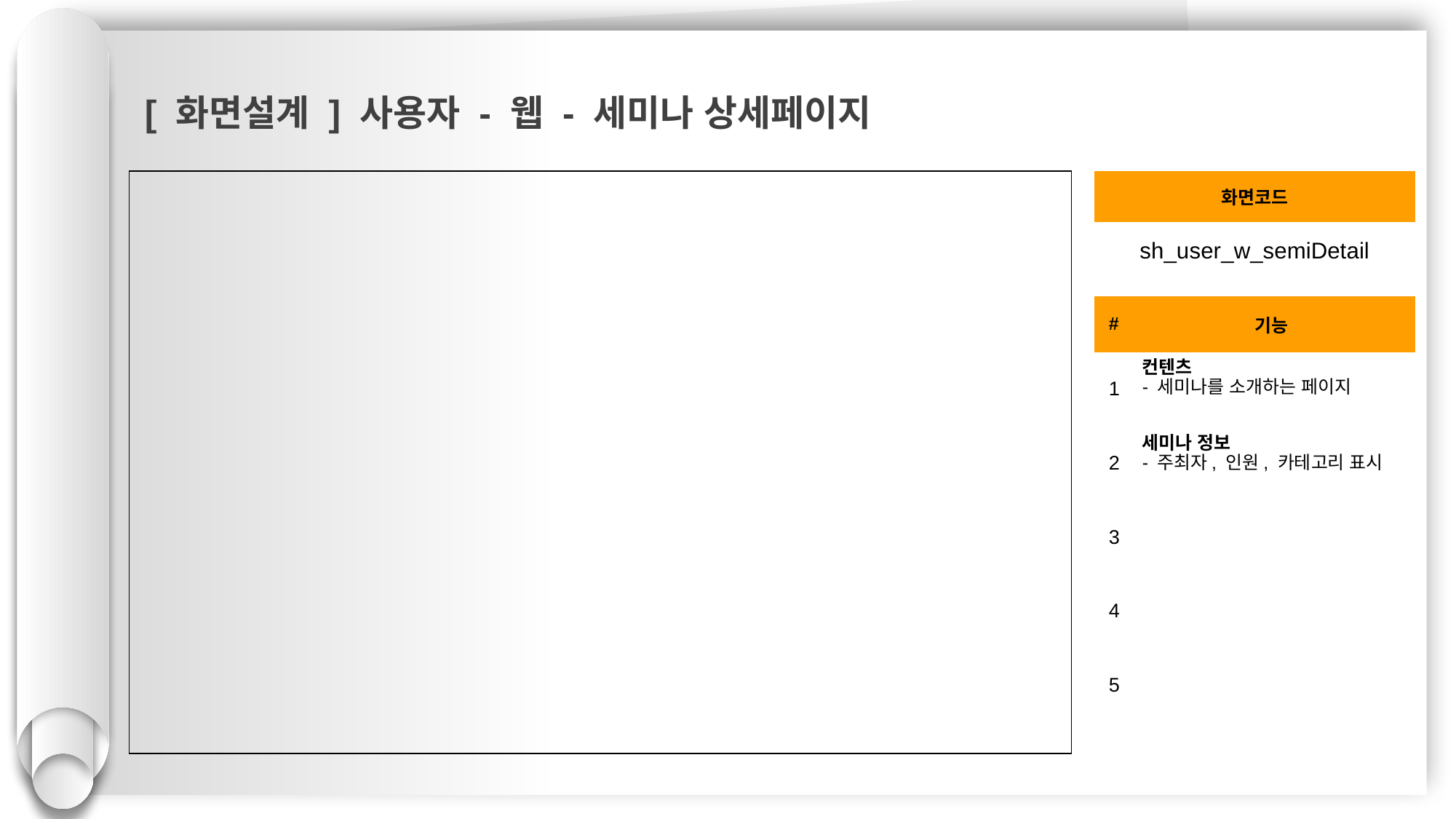

[ 화면설계 ] 사용자 - 웹 - 세미나 상세페이지

| 화면코드 |
| --- |
| sh\_user\_w\_semiDetail |
| # | 기능 |
| --- | --- |
| 1 | 컨텐츠 - 세미나를 소개하는 페이지 |
| 2 | 세미나 정보 - 주최자, 인원, 카테고리 표시 |
| 3 |  |
| 4 |  |
| 5 |  |